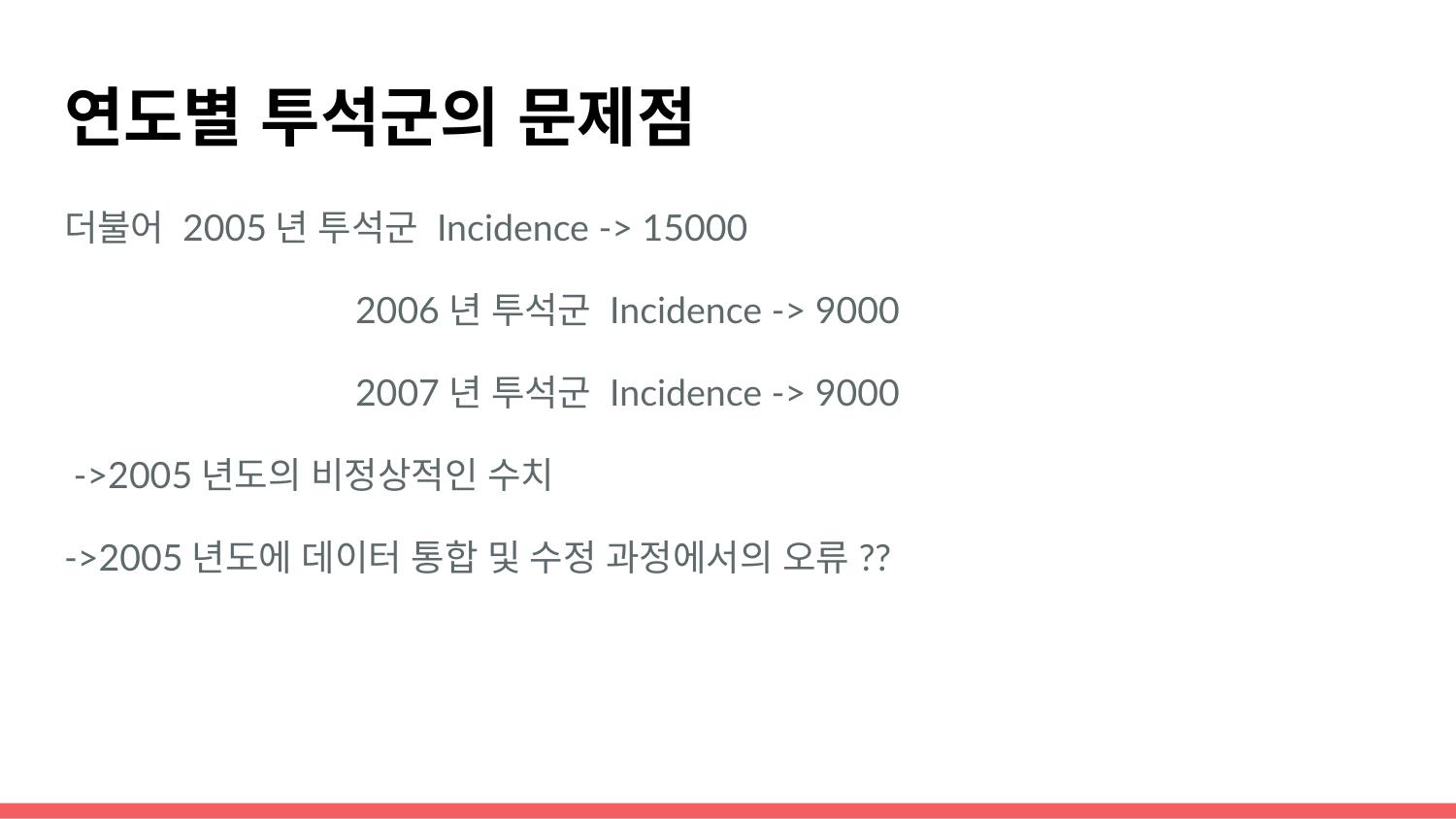

# 연도별 투석군의 문제점
더불어 2005년 투석군 Incidence -> 15000
		2006년 투석군 Incidence -> 9000
		2007년 투석군 Incidence -> 9000
 ->2005년도의 비정상적인 수치
->2005년도에 데이터 통합 및 수정 과정에서의 오류??